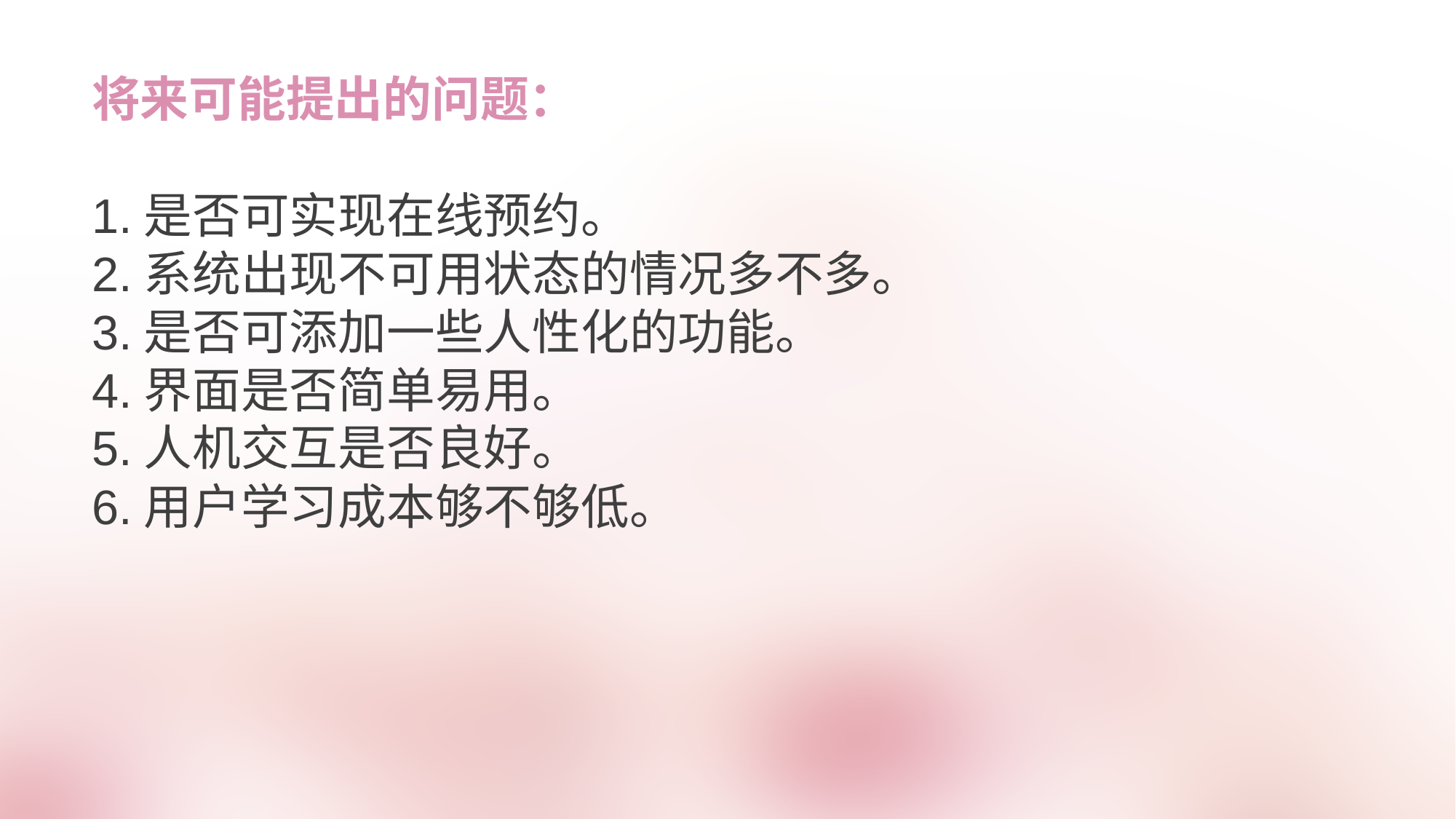

将来可能提出的问题：

1.是否可实现在线预约。
2.系统出现不可用状态的情况多不多。
3.是否可添加一些人性化的功能。
4.界面是否简单易用。
5.人机交互是否良好。
6.用户学习成本够不够低。